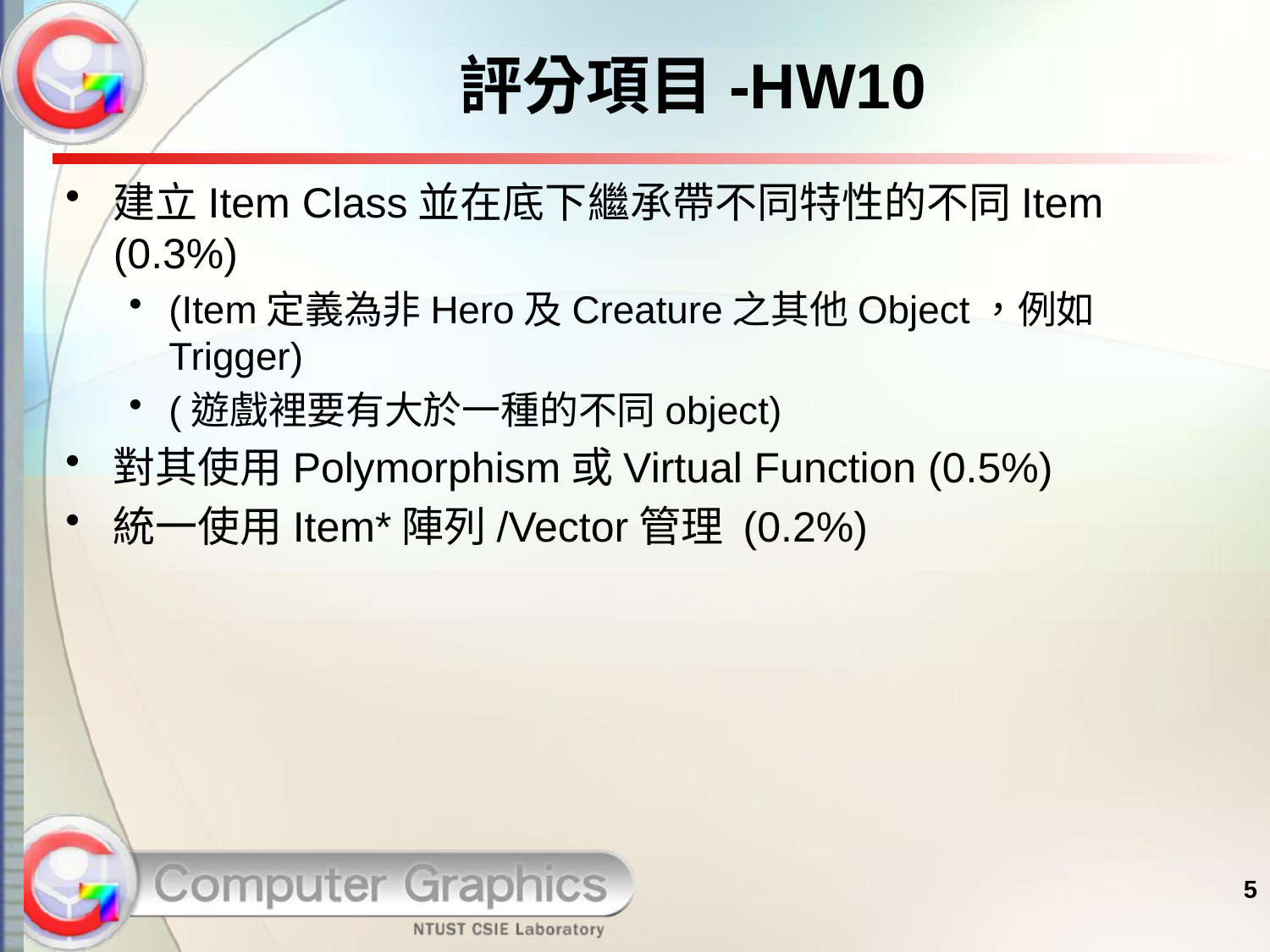

# 評分項目-HW10
建立Item Class並在底下繼承帶不同特性的不同Item (0.3%)
(Item定義為非Hero及Creature之其他Object，例如Trigger)
(遊戲裡要有大於一種的不同object)
對其使用Polymorphism或Virtual Function (0.5%)
統一使用Item*陣列/Vector管理 (0.2%)

5